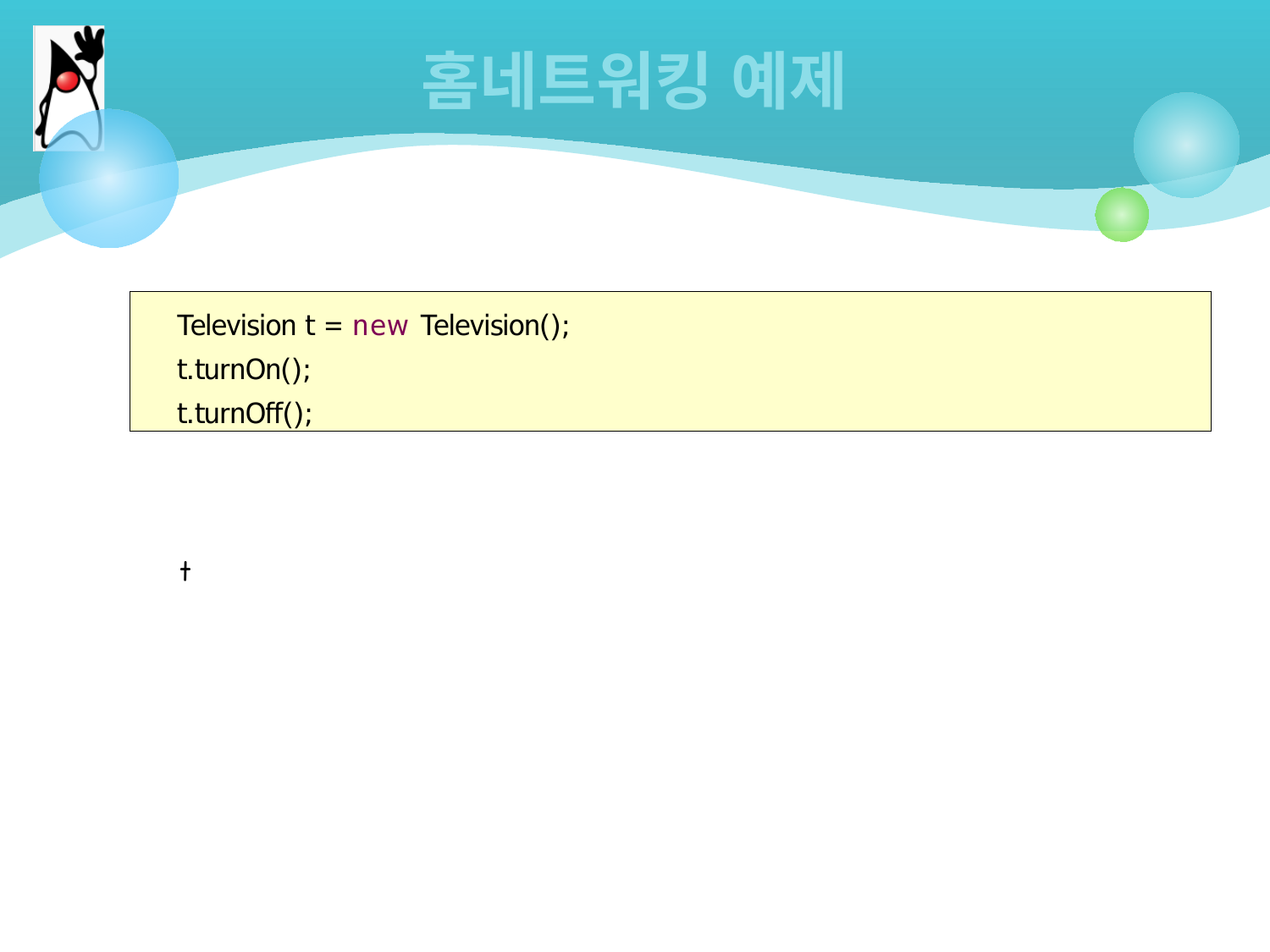

# 홈네트워킹 예제
Television t = new Television();
t.turnOn();
t.turnOff();

t